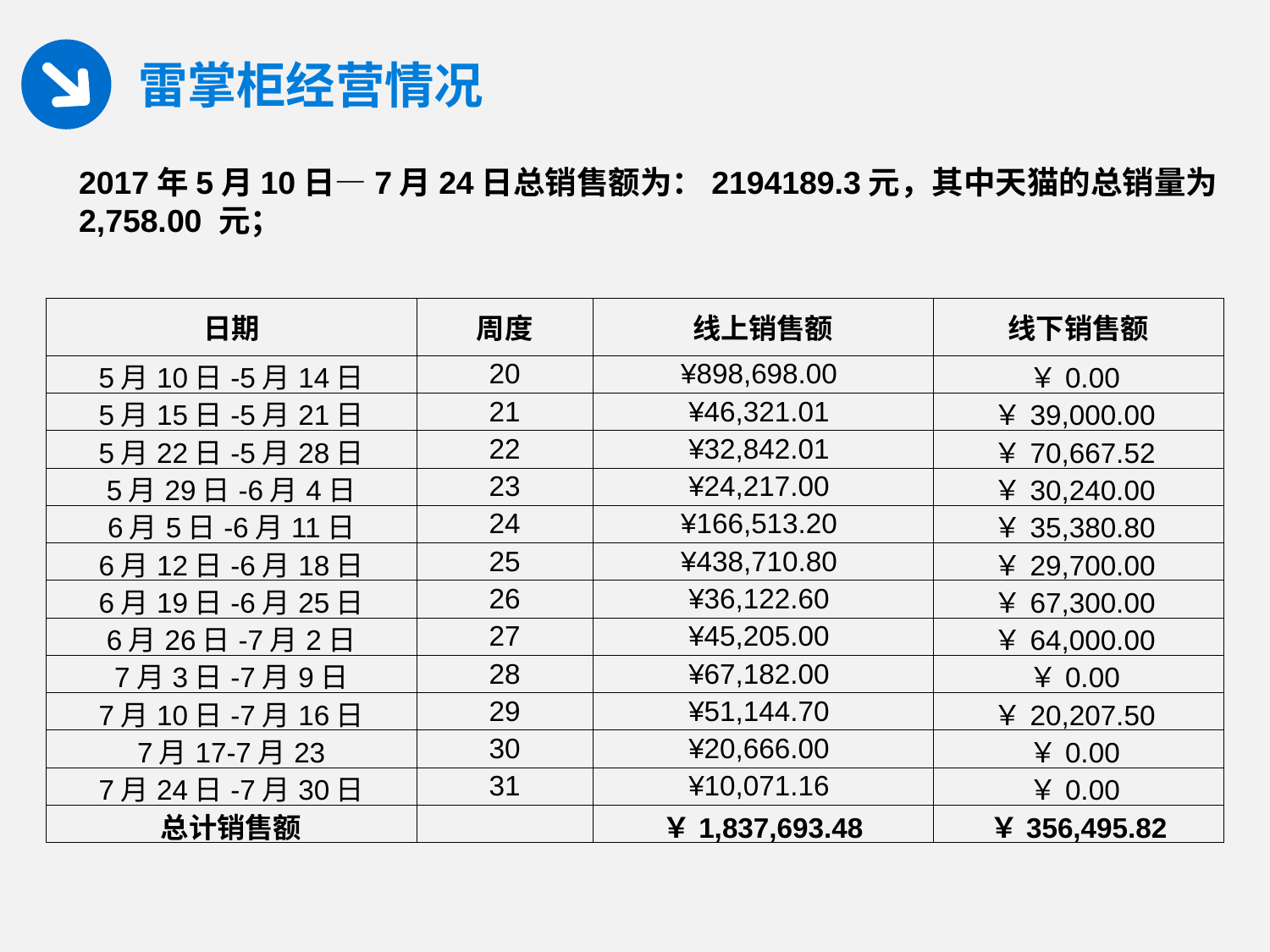

雷掌柜经营情况
2017年5月10日—7月24日总销售额为：2194189.3元，其中天猫的总销量为2,758.00 元；
| 日期 | 周度 | 线上销售额 | 线下销售额 |
| --- | --- | --- | --- |
| 5月10日-5月14日 | 20 | ¥898,698.00 | ￥0.00 |
| 5月15日-5月21日 | 21 | ¥46,321.01 | ￥39,000.00 |
| 5月22日-5月28日 | 22 | ¥32,842.01 | ￥70,667.52 |
| 5月29日-6月4日 | 23 | ¥24,217.00 | ￥30,240.00 |
| 6月5日-6月11日 | 24 | ¥166,513.20 | ￥35,380.80 |
| 6月12日-6月18日 | 25 | ¥438,710.80 | ￥29,700.00 |
| 6月19日-6月25日 | 26 | ¥36,122.60 | ￥67,300.00 |
| 6月26日-7月2日 | 27 | ¥45,205.00 | ￥64,000.00 |
| 7月3日-7月9日 | 28 | ¥67,182.00 | ￥0.00 |
| 7月10日-7月16日 | 29 | ¥51,144.70 | ￥20,207.50 |
| 7月17-7月23 | 30 | ¥20,666.00 | ￥0.00 |
| 7月24日-7月30日 | 31 | ¥10,071.16 | ￥0.00 |
| 总计销售额 |  | ￥1,837,693.48 | ￥356,495.82 |